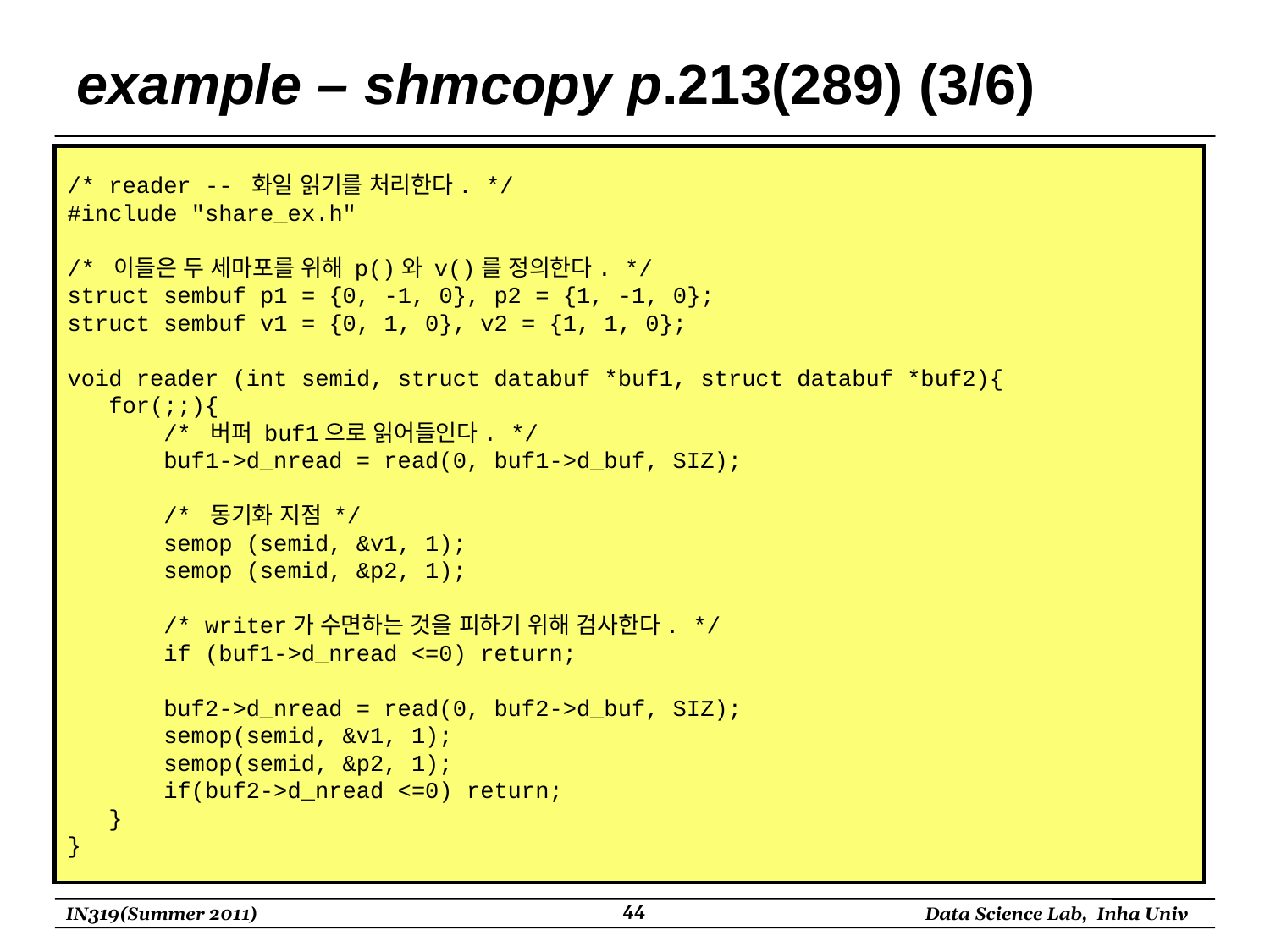

# example – shmcopy p.213(289) (3/6)
/* reader -- 화일 읽기를 처리한다. */
#include "share_ex.h"

/* 이들은 두 세마포를 위해 p()와 v()를 정의한다. */
struct sembuf p1 = {0, -1, 0}, p2 = {1, -1, 0};
struct sembuf v1 = {0, 1, 0}, v2 = {1, 1, 0};

void reader (int semid, struct databuf *buf1, struct databuf *buf2){
   for(;;){
       /* 버퍼 buf1으로 읽어들인다. */
       buf1->d_nread = read(0, buf1->d_buf, SIZ);

       /* 동기화 지점 */
       semop (semid, &v1, 1);
       semop (semid, &p2, 1);

       /* writer가 수면하는 것을 피하기 위해 검사한다. */
       if (buf1->d_nread <=0) return;

       buf2->d_nread = read(0, buf2->d_buf, SIZ);
       semop(semid, &v1, 1);
       semop(semid, &p2, 1);
       if(buf2->d_nread <=0) return;
   }
}

44